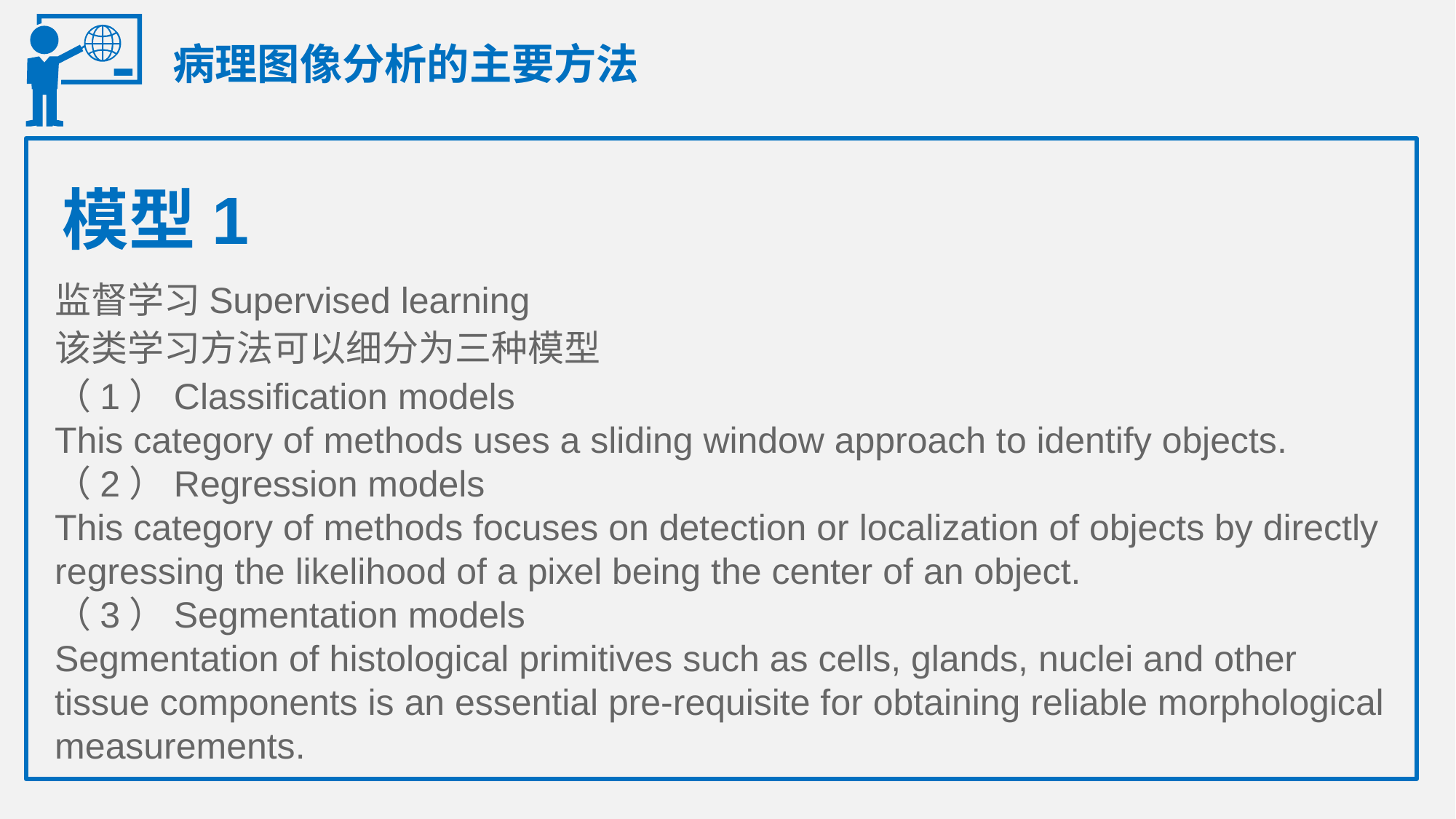

病理图像分析的主要方法

模型1
监督学习Supervised learning
该类学习方法可以细分为三种模型
（1）Classification models
This category of methods uses a sliding window approach to identify objects.
（2）Regression models
This category of methods focuses on detection or localization of objects by directly regressing the likelihood of a pixel being the center of an object.
（3）Segmentation models
Segmentation of histological primitives such as cells, glands, nuclei and other tissue components is an essential pre-requisite for obtaining reliable morphological measurements.